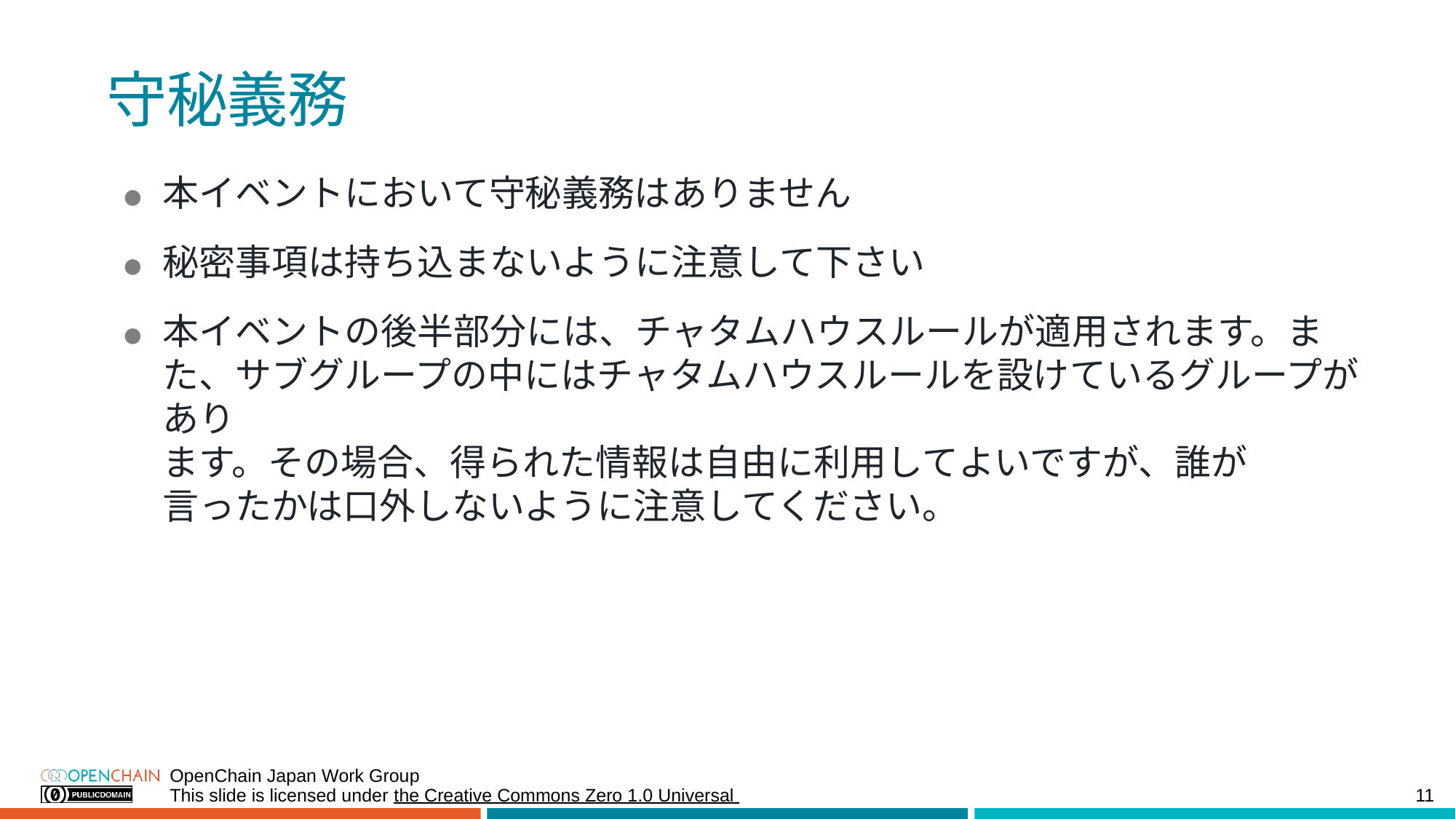

# 守秘義務
本イベントにおいて守秘義務はありません
秘密事項は持ち込まないように注意して下さい
本イベントの後半部分には、チャタムハウスルールが適用されます。また、サブグループの中にはチャタムハウスルールを設けているグループがあり
ます。その場合、得られた情報は自由に利用してよいですが、誰が
言ったかは口外しないように注意してください。
OpenChain Japan Work Group
11